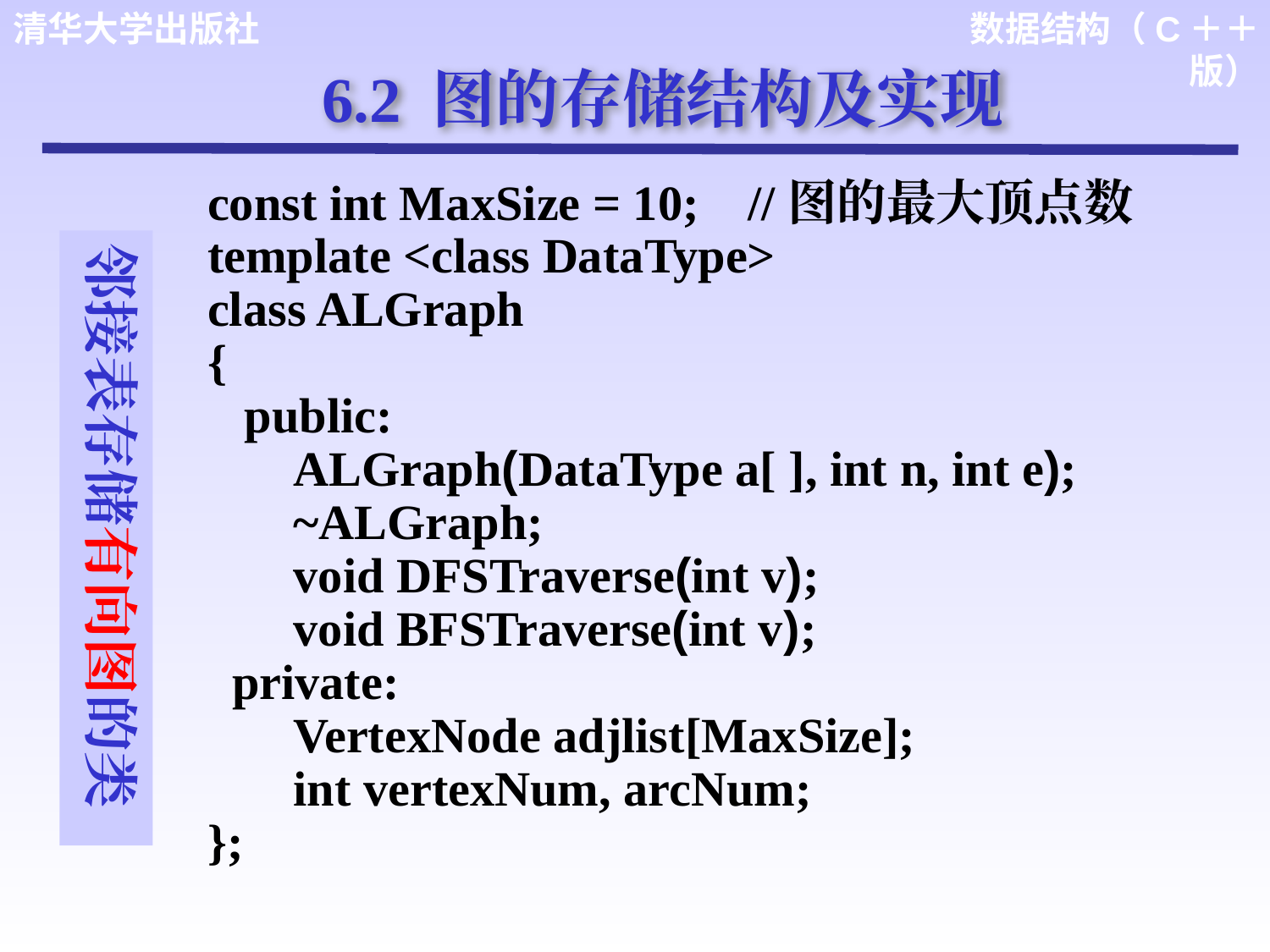

6.2 图的存储结构及实现
const int MaxSize = 10;    //图的最大顶点数
template <class DataType>
class ALGraph
{
   public:
       ALGraph(DataType a[ ], int n, int e);
       ~ALGraph;
       void DFSTraverse(int v);
       void BFSTraverse(int v);
  private:
       VertexNode adjlist[MaxSize];
       int vertexNum, arcNum;
};
邻接表存储有向图的类